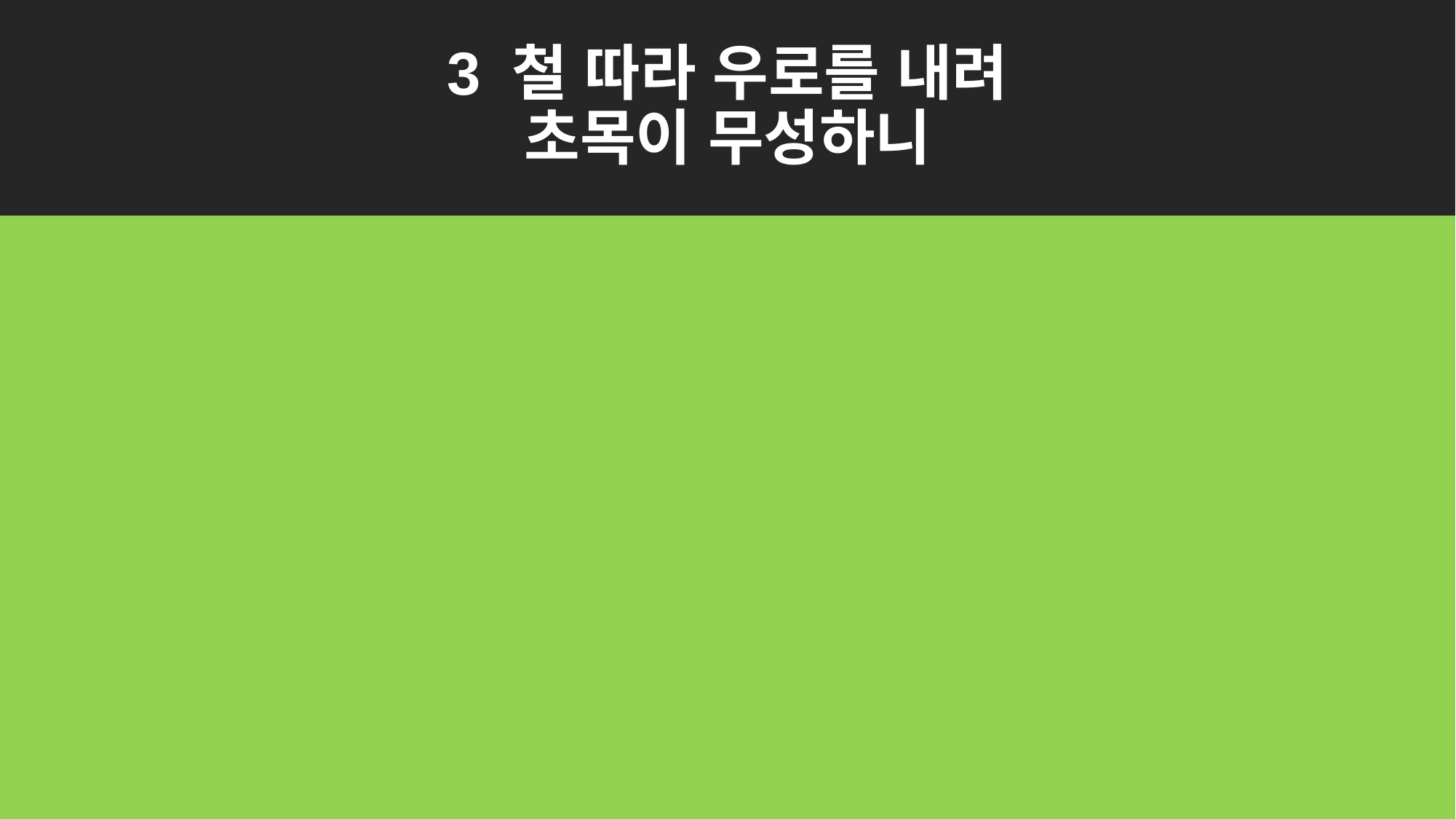

# 3 철 따라 우로를 내려 초목이 무성하니